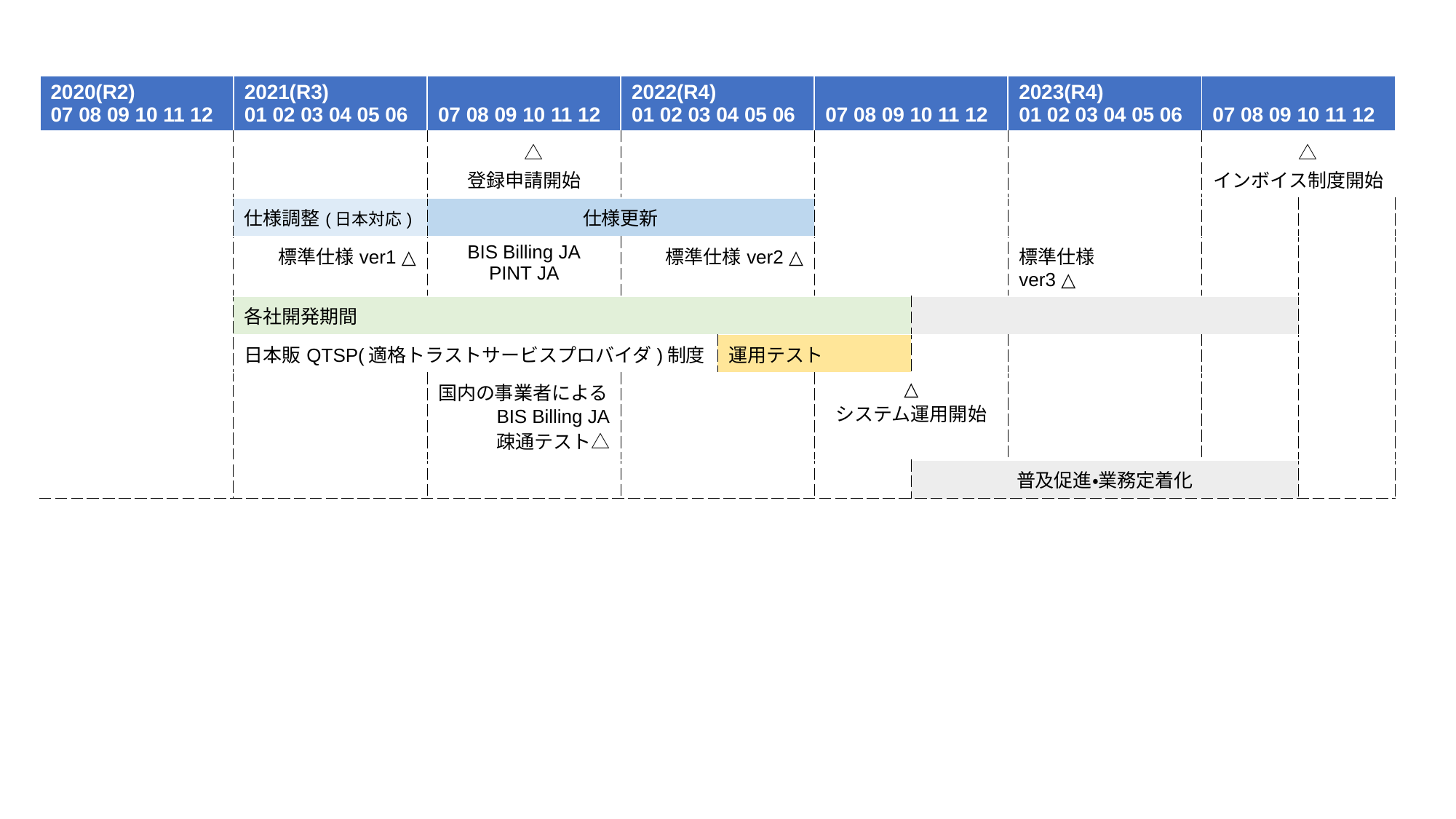

| 2020(R2) 07 08 09 10 11 12 | 2021(R3) 01 02 03 04 05 06 | 07 08 09 10 11 12 | 2022(R4) 01 02 03 04 05 06 |  | 07 08 09 10 11 12 |  | 2023(R4) 01 02 03 04 05 06 | 07 08 09 10 11 12 |  |
| --- | --- | --- | --- | --- | --- | --- | --- | --- | --- |
|  |  | △ 登録申請開始 |  |  |  |  |  | △ インボイス制度開始 |  |
|  | 仕様調整(日本対応) | 仕様更新 |  |  |  |  |  |  |  |
|  | 標準仕様ver1 △ | BIS Billing JA PINT JA | 標準仕様ver2 △ |  |  |  | 標準仕様 ver3 △ |  |  |
|  | 各社開発期間 |  |  |  |  |  |  |  |  |
|  | 日本販QTSP(適格トラストサービスプロバイダ)制度 | 日本販QTSP(Qualified Trust Service Provider)認定 疎通テスト△ |  | 運用テスト |  |  |  |  |  |
|  |  | 国内の事業者によるBIS Billing JA 疎通テスト△ |  |  | △ システム運用開始 |  |  |  |  |
|  |  |  |  |  |  | 普及促進・業務定着化 |  |  |  |
|  |
| --- |